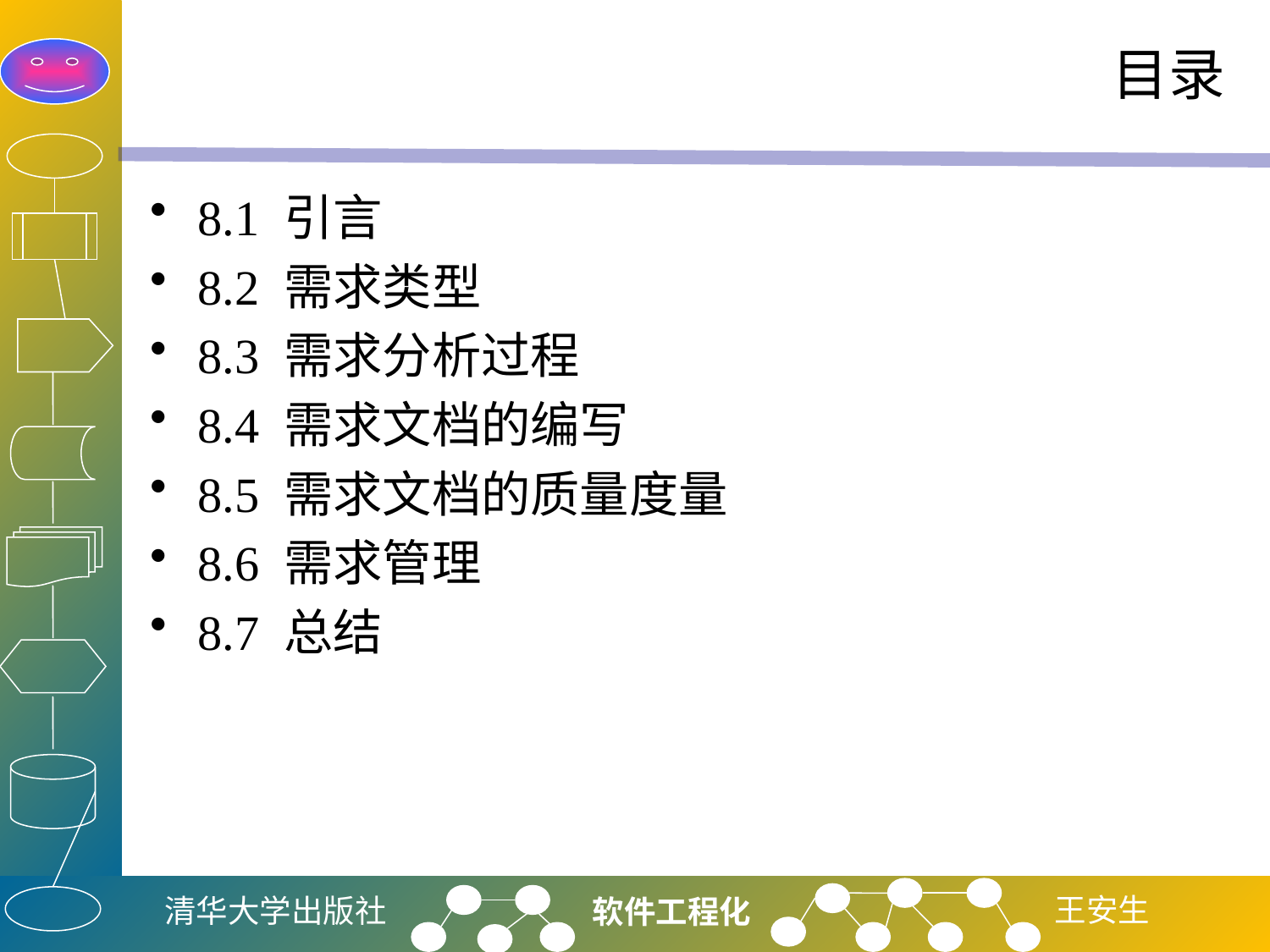

# 目录
8.1 引言
8.2 需求类型
8.3 需求分析过程
8.4 需求文档的编写
8.5 需求文档的质量度量
8.6 需求管理
8.7 总结